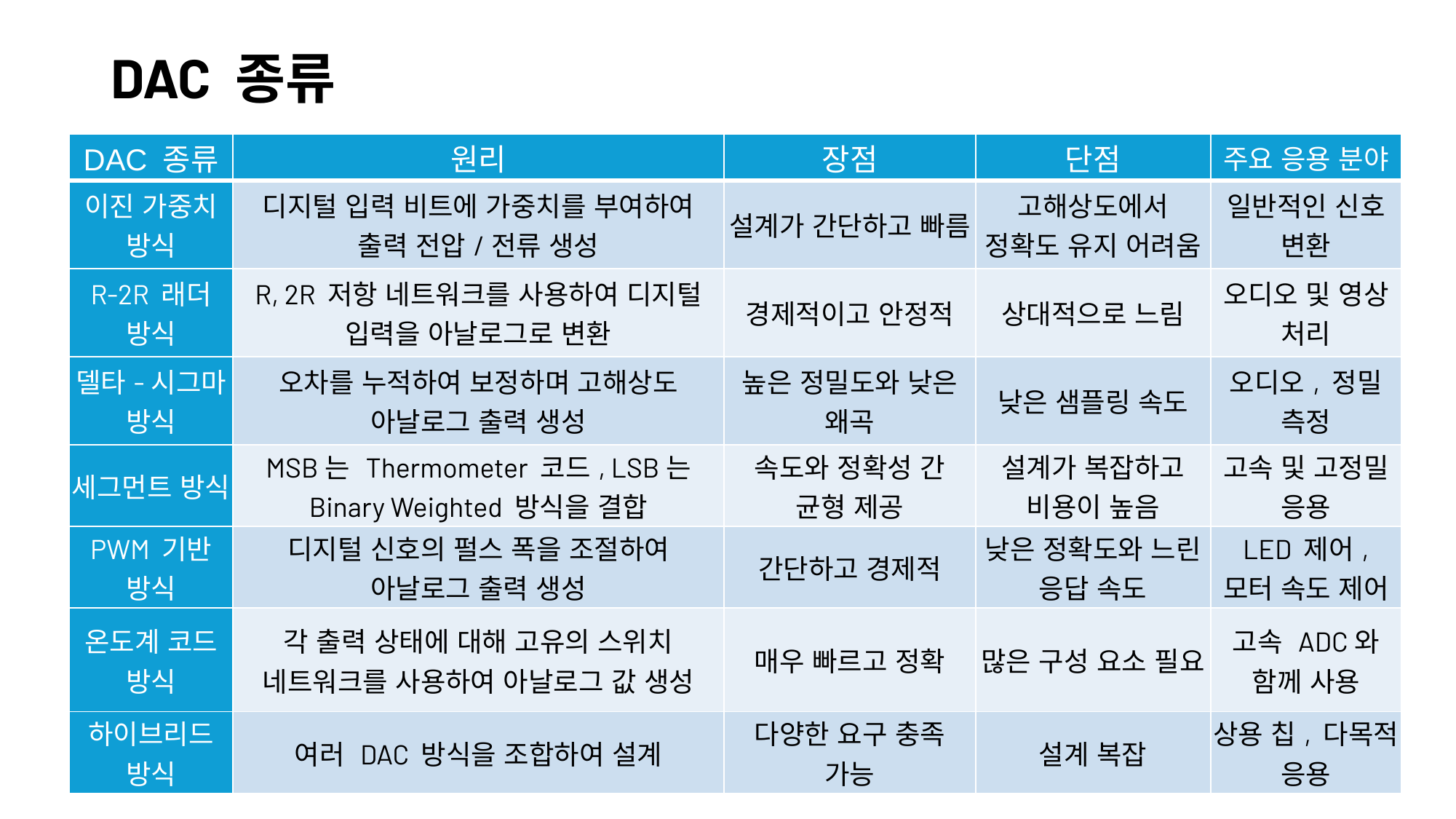

# DAC 종류
| DAC 종류 | 원리 | 장점 | 단점 | 주요 응용 분야 |
| --- | --- | --- | --- | --- |
| 이진 가중치 방식 | 디지털 입력 비트에 가중치를 부여하여 출력 전압/전류 생성 | 설계가 간단하고 빠름 | 고해상도에서 정확도 유지 어려움 | 일반적인 신호 변환 |
| R-2R 래더 방식 | R, 2R 저항 네트워크를 사용하여 디지털 입력을 아날로그로 변환 | 경제적이고 안정적 | 상대적으로 느림 | 오디오 및 영상 처리 |
| 델타-시그마 방식 | 오차를 누적하여 보정하며 고해상도 아날로그 출력 생성 | 높은 정밀도와 낮은 왜곡 | 낮은 샘플링 속도 | 오디오, 정밀 측정 |
| 세그먼트 방식 | MSB는 Thermometer 코드, LSB는 Binary Weighted 방식을 결합 | 속도와 정확성 간 균형 제공 | 설계가 복잡하고 비용이 높음 | 고속 및 고정밀 응용 |
| PWM 기반 방식 | 디지털 신호의 펄스 폭을 조절하여 아날로그 출력 생성 | 간단하고 경제적 | 낮은 정확도와 느린 응답 속도 | LED 제어, 모터 속도 제어 |
| 온도계 코드 방식 | 각 출력 상태에 대해 고유의 스위치 네트워크를 사용하여 아날로그 값 생성 | 매우 빠르고 정확 | 많은 구성 요소 필요 | 고속 ADC와 함께 사용 |
| 하이브리드 방식 | 여러 DAC 방식을 조합하여 설계 | 다양한 요구 충족 가능 | 설계 복잡 | 상용 칩, 다목적 응용 |